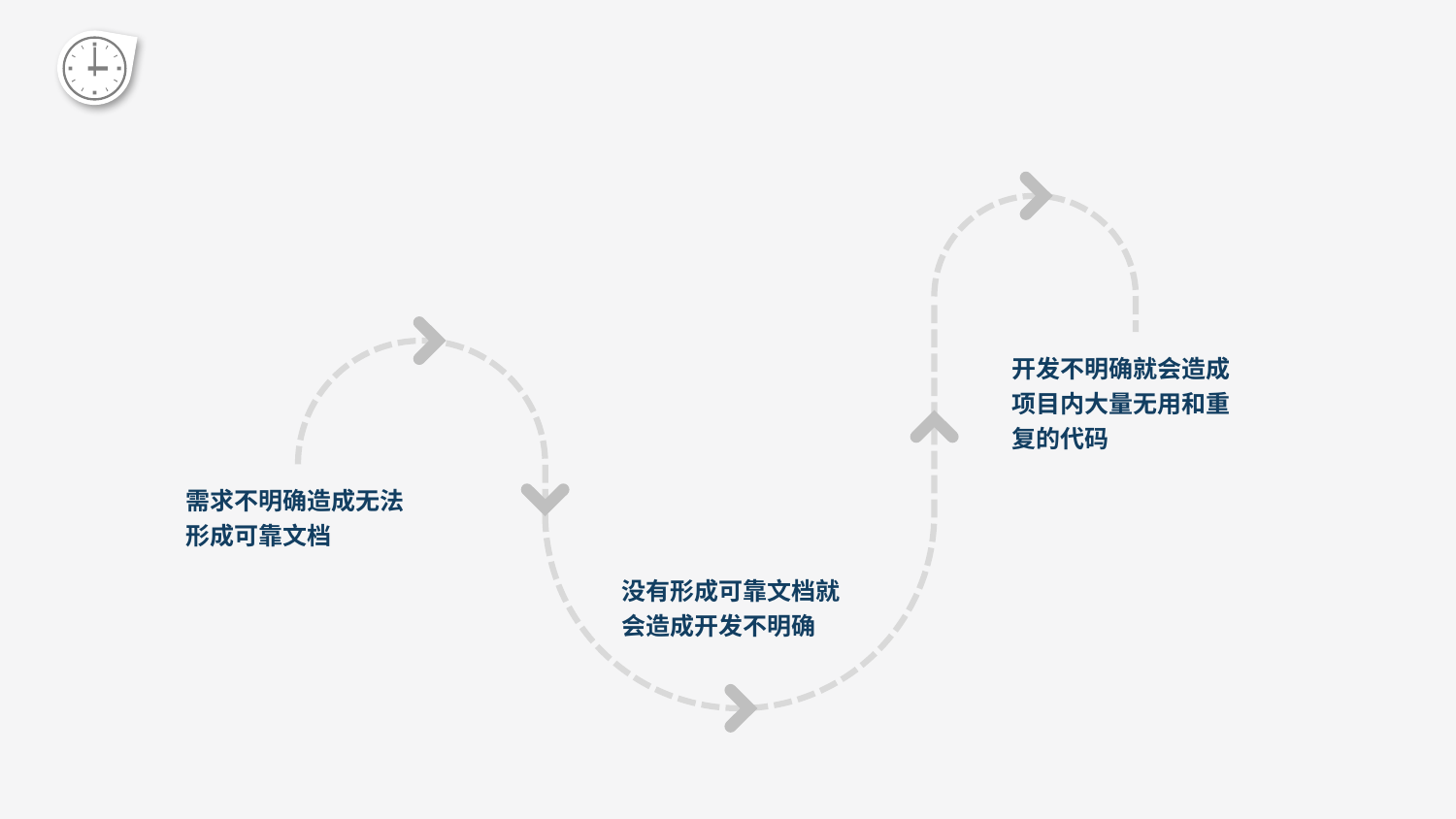

开发不明确就会造成项目内大量无用和重复的代码
需求不明确造成无法形成可靠文档
没有形成可靠文档就会造成开发不明确